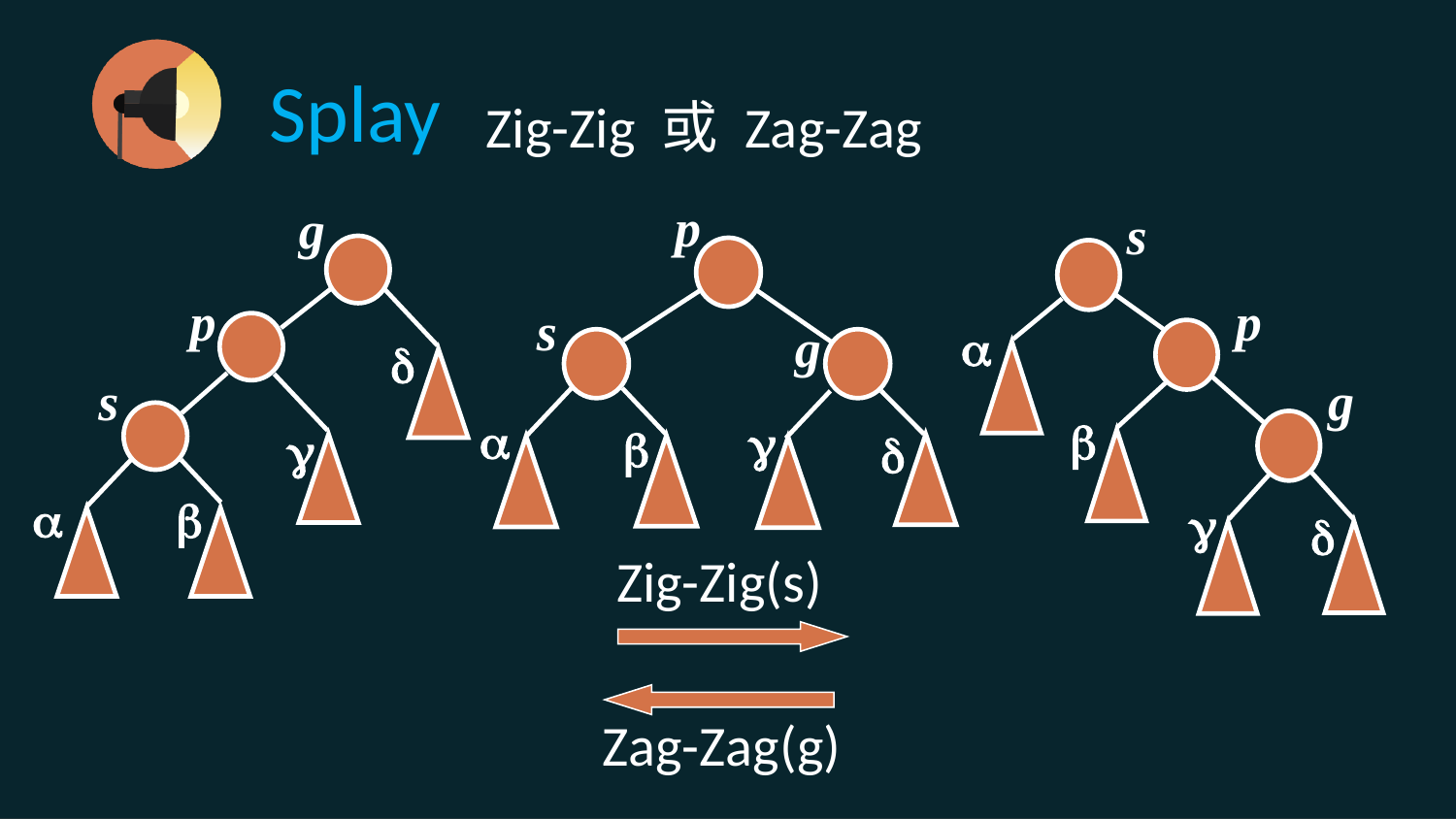

Splay
Zig-Zig 或 Zag-Zag
p

g

p

δ

s

γ

α

β

s

p

α

g

β

γ

δ

s

g

α

γ

β

δ

Zig-Zig(s)

Zag-Zag(g)